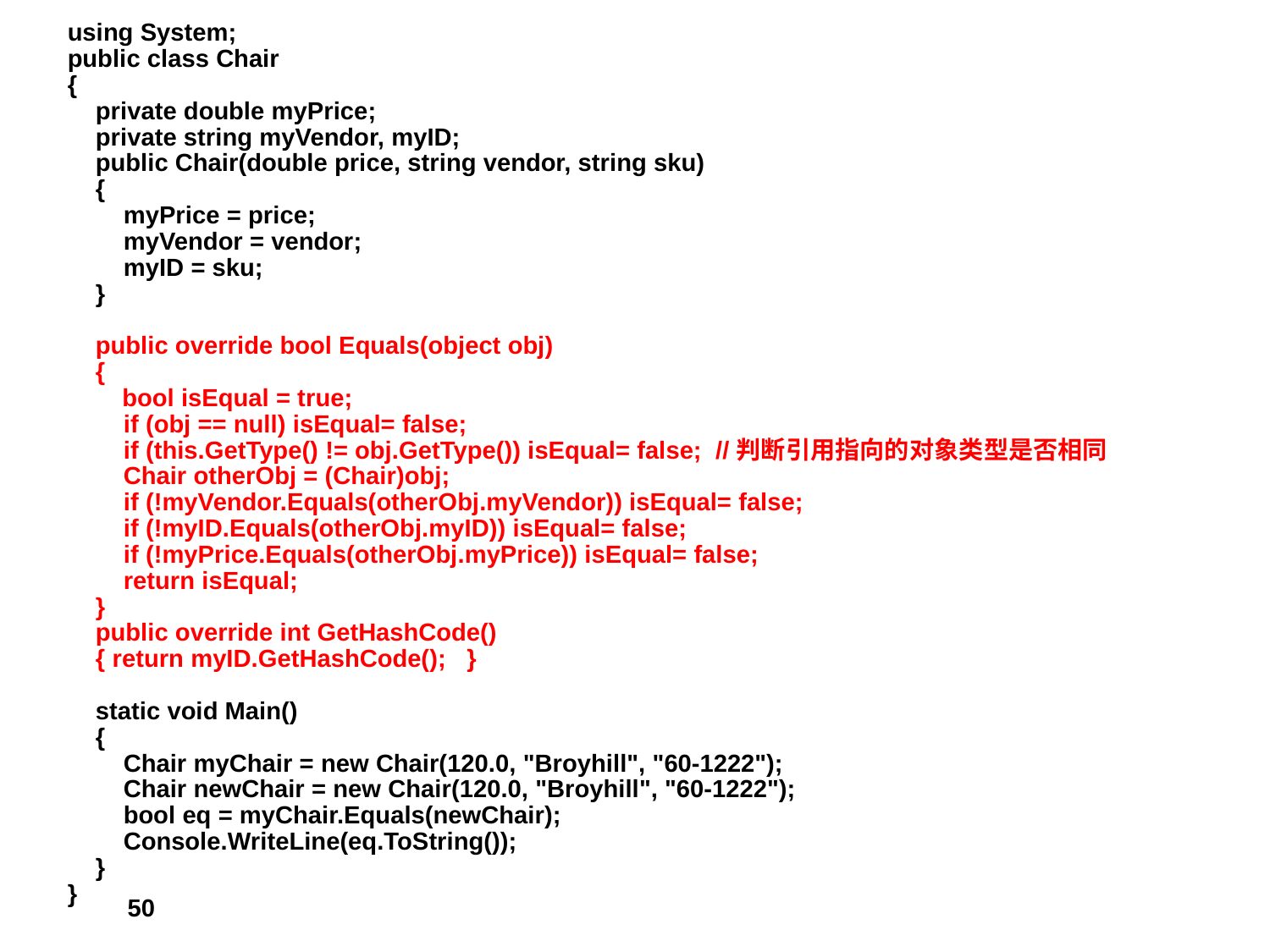

using System;
public class Chair
{
    private double myPrice;
    private string myVendor, myID;
    public Chair(double price, string vendor, string sku)
    {
        myPrice = price;
        myVendor = vendor;
        myID = sku;
    }

    public override bool Equals(object obj)
    {
	 bool isEqual = true;
        if (obj == null) isEqual= false;
        if (this.GetType() != obj.GetType()) isEqual= false;  //判断引用指向的对象类型是否相同
        Chair otherObj = (Chair)obj;
        if (!myVendor.Equals(otherObj.myVendor)) isEqual= false;
        if (!myID.Equals(otherObj.myID)) isEqual= false;
        if (!myPrice.Equals(otherObj.myPrice)) isEqual= false;
        return isEqual;
    }
    public override int GetHashCode()
    { return myID.GetHashCode();   }

    static void Main()
    {
        Chair myChair = new Chair(120.0, "Broyhill", "60-1222");
        Chair newChair = new Chair(120.0, "Broyhill", "60-1222");
        bool eq = myChair.Equals(newChair);
        Console.WriteLine(eq.ToString());
    }
}
50